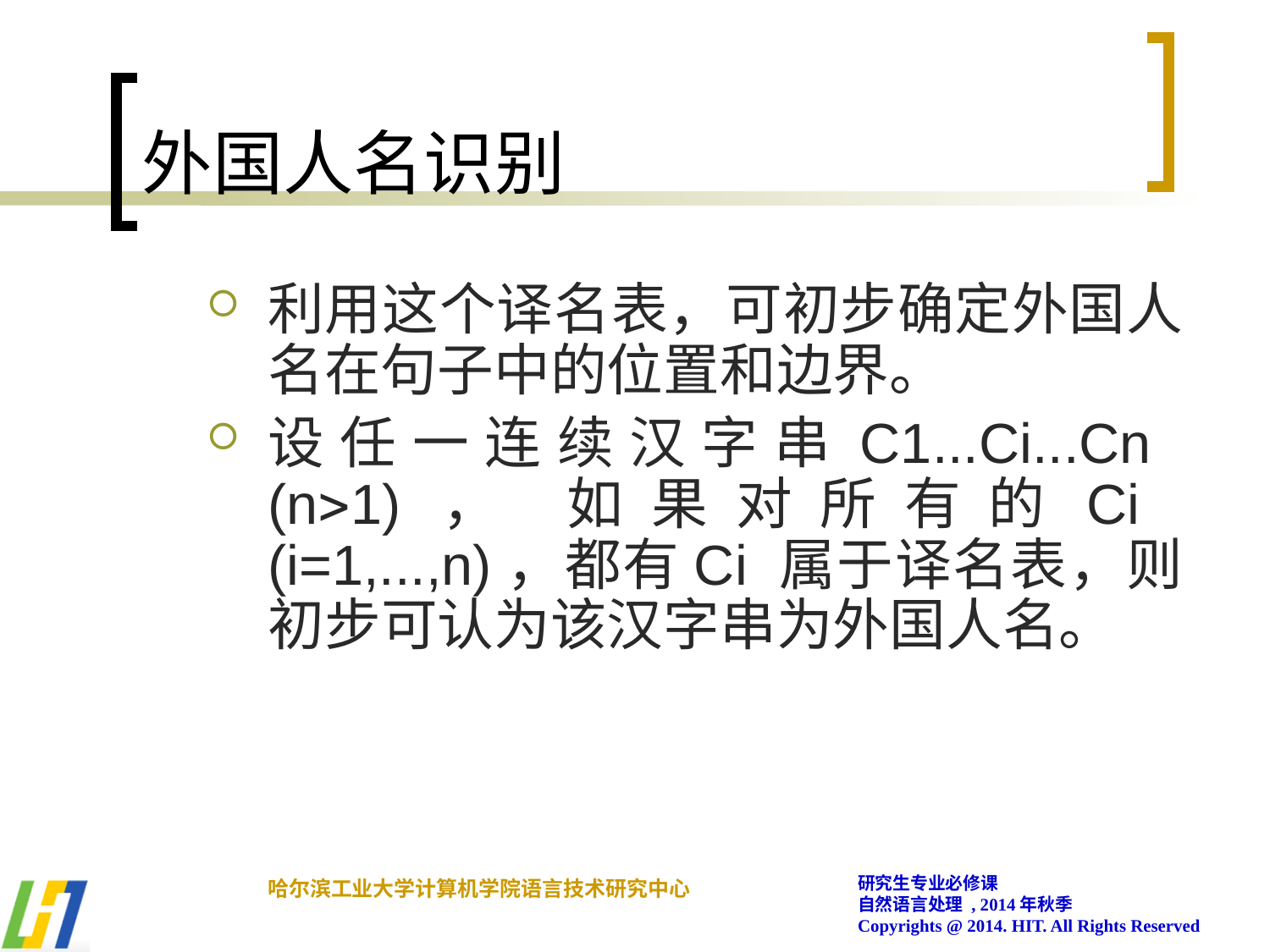

# 外国人名识别
利用这个译名表，可初步确定外国人名在句子中的位置和边界。
设任一连续汉字串C1...Ci...Cn  (n>1)， 如果对所有的Ci  (i=1,...,n)，都有Ci 属于译名表，则初步可认为该汉字串为外国人名。

研究生专业必修课
自然语言处理 , 2014年秋季
Copyrights @ 2014. HIT. All Rights Reserved
哈尔滨工业大学计算机学院语言技术研究中心